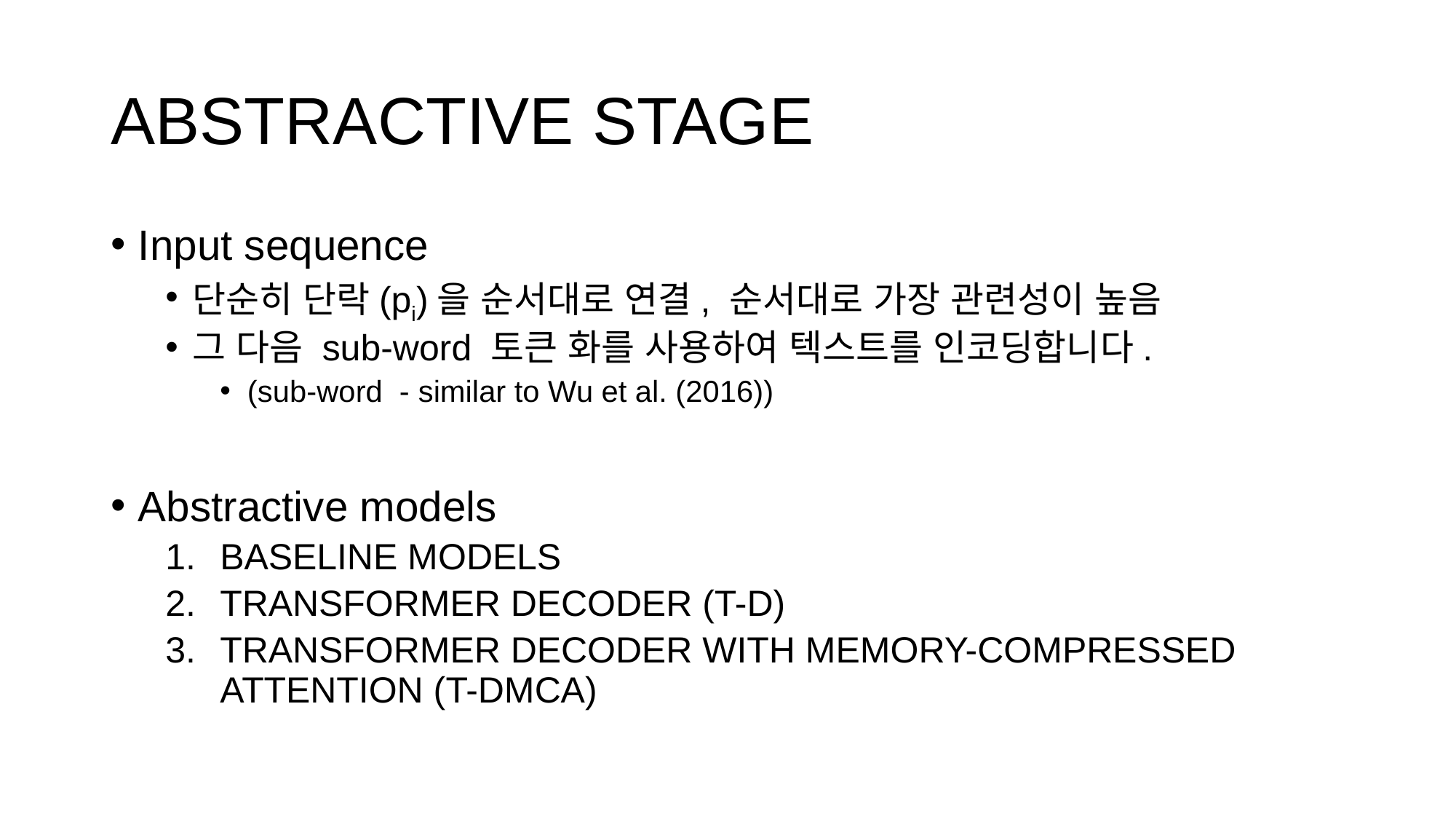

# ABSTRACTIVE STAGE
Input sequence
단순히 단락(pi)을 순서대로 연결, 순서대로 가장 관련성이 높음
그 다음 sub-word 토큰 화를 사용하여 텍스트를 인코딩합니다.
(sub-word  - similar to Wu et al. (2016))

Abstractive models
BASELINE MODELS
TRANSFORMER DECODER (T-D)
TRANSFORMER DECODER WITH MEMORY-COMPRESSED ATTENTION (T-DMCA)